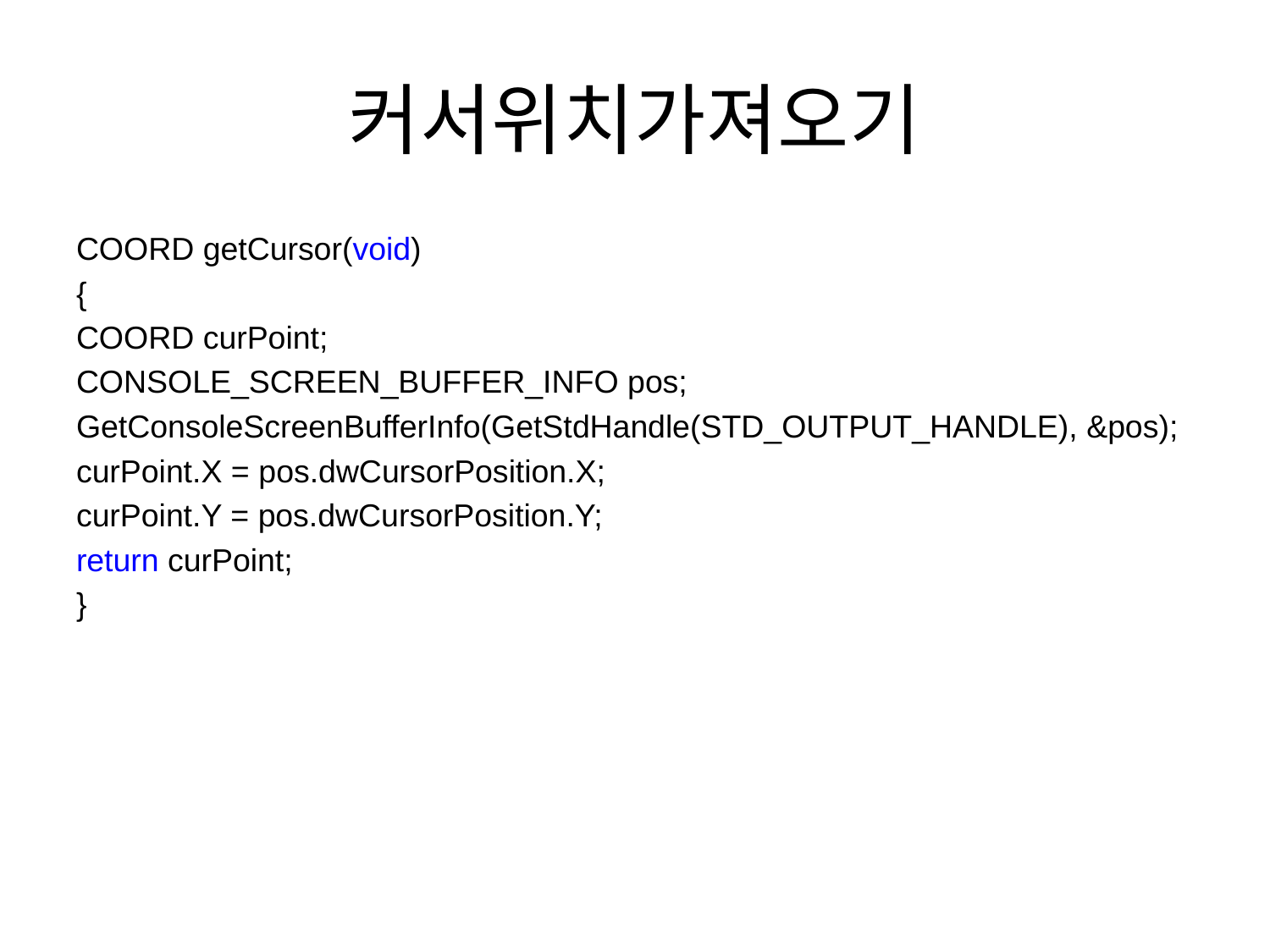

# 커서위치가져오기
COORD getCursor(void)
{
COORD curPoint;
CONSOLE_SCREEN_BUFFER_INFO pos;
GetConsoleScreenBufferInfo(GetStdHandle(STD_OUTPUT_HANDLE), &pos);
curPoint.X = pos.dwCursorPosition.X;
curPoint.Y = pos.dwCursorPosition.Y;
return curPoint;
}